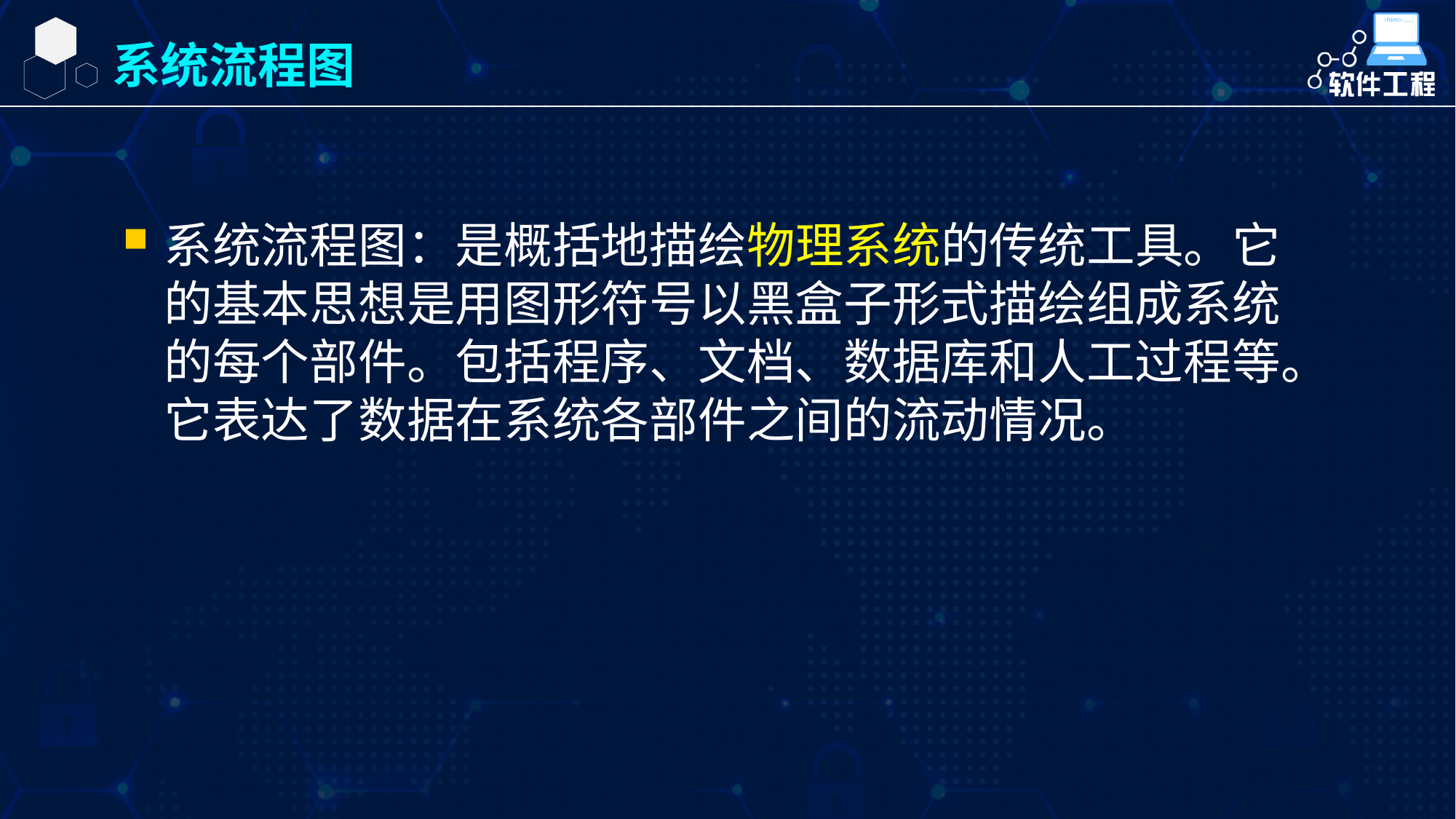

系统流程图

系统流程图：是概括地描绘物理系统的传统工具。它的基本思想是用图形符号以黑盒子形式描绘组成系统的每个部件。包括程序、文档、数据库和人工过程等。它表达了数据在系统各部件之间的流动情况。